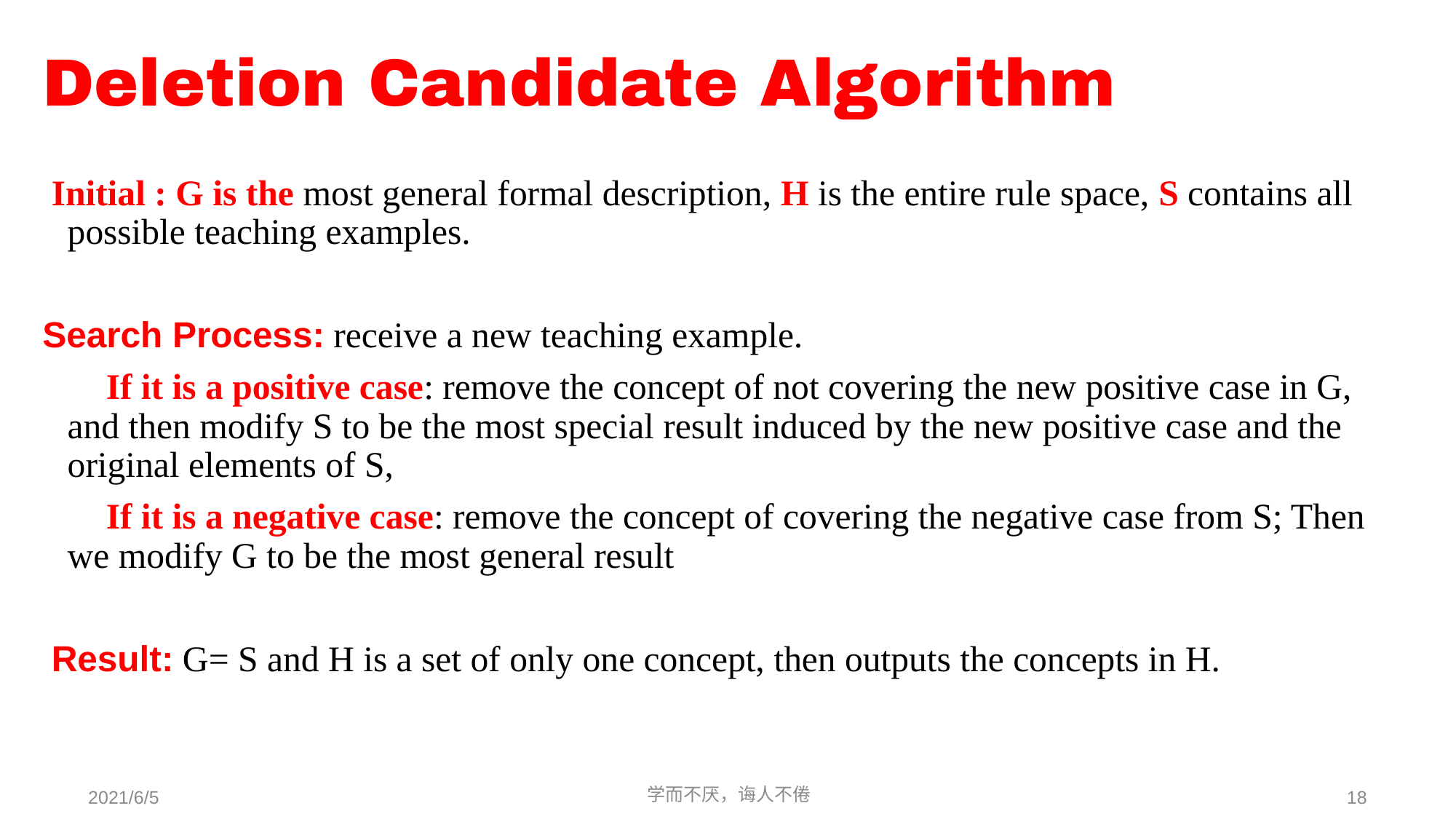

# Deletion Candidate Algorithm
 Initial : G is the most general formal description, H is the entire rule space, S contains all possible teaching examples.

Search Process: receive a new teaching example.
       If it is a positive case: remove the concept of not covering the new positive case in G, and then modify S to be the most special result induced by the new positive case and the original elements of S,
       If it is a negative case: remove the concept of covering the negative case from S; Then we modify G to be the most general result

 Result: G= S and H is a set of only one concept, then outputs the concepts in H.
学而不厌，诲人不倦
18
2021/6/5